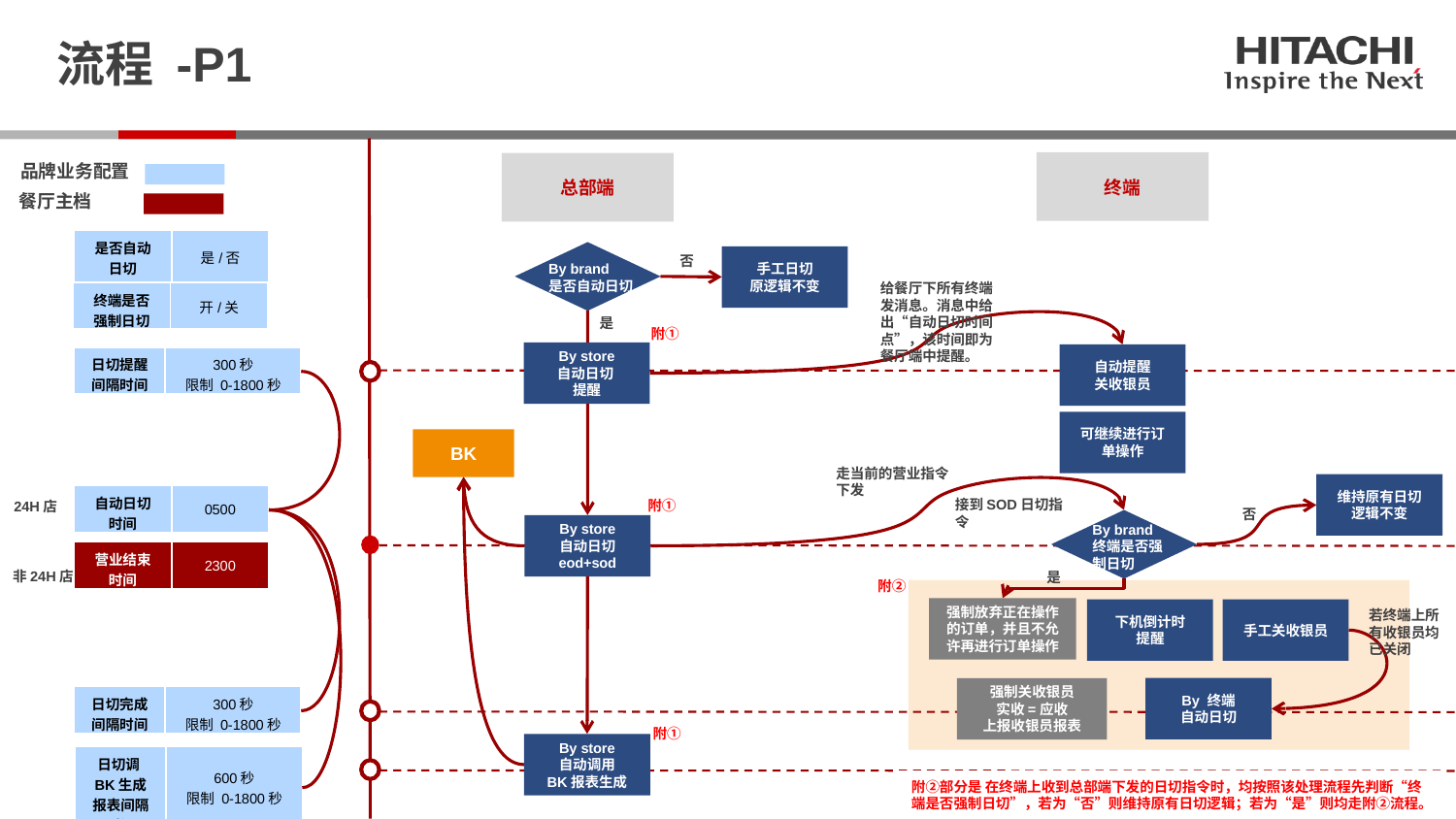

# 流程 -P1
终端
总部端
品牌业务配置

餐厅主档

| 是否自动日切 | 是/否 |
| --- | --- |

否
手工日切
原逻辑不变
By brand
是否自动日切
给餐厅下所有终端发消息。消息中给出“自动日切时间点”，该时间即为餐厅端中提醒。
| 终端是否强制日切 | 开/关 |
| --- | --- |
是
附①
By store
自动日切
提醒
自动提醒
关收银员
| 日切提醒间隔时间 | 300秒 限制 0-1800秒 |
| --- | --- |

可继续进行订单操作
BK
走当前的营业指令下发
维持原有日切
逻辑不变
| 自动日切时间 | 0500 |
| --- | --- |
接到SOD日切指令
附①
24H店
否

By brand
终端是否强制日切
By store
自动日切 eod+sod

| 营业结束时间 | 2300 |
| --- | --- |
非24H店
是
附②

强制放弃正在操作的订单，并且不允许再进行订单操作
下机倒计时
提醒
手工关收银员
若终端上所有收银员均已关闭
By 终端
自动日切
强制关收银员
实收=应收
上报收银员报表
| 日切完成间隔时间 | 300秒 限制 0-1800秒 |
| --- | --- |

附①
By store
自动调用
BK报表生成
| 日切调BK生成报表间隔时间 | 600秒 限制 0-1800秒 |
| --- | --- |

附②部分是 在终端上收到总部端下发的日切指令时，均按照该处理流程先判断“终端是否强制日切”，若为“否”则维持原有日切逻辑；若为“是”则均走附②流程。